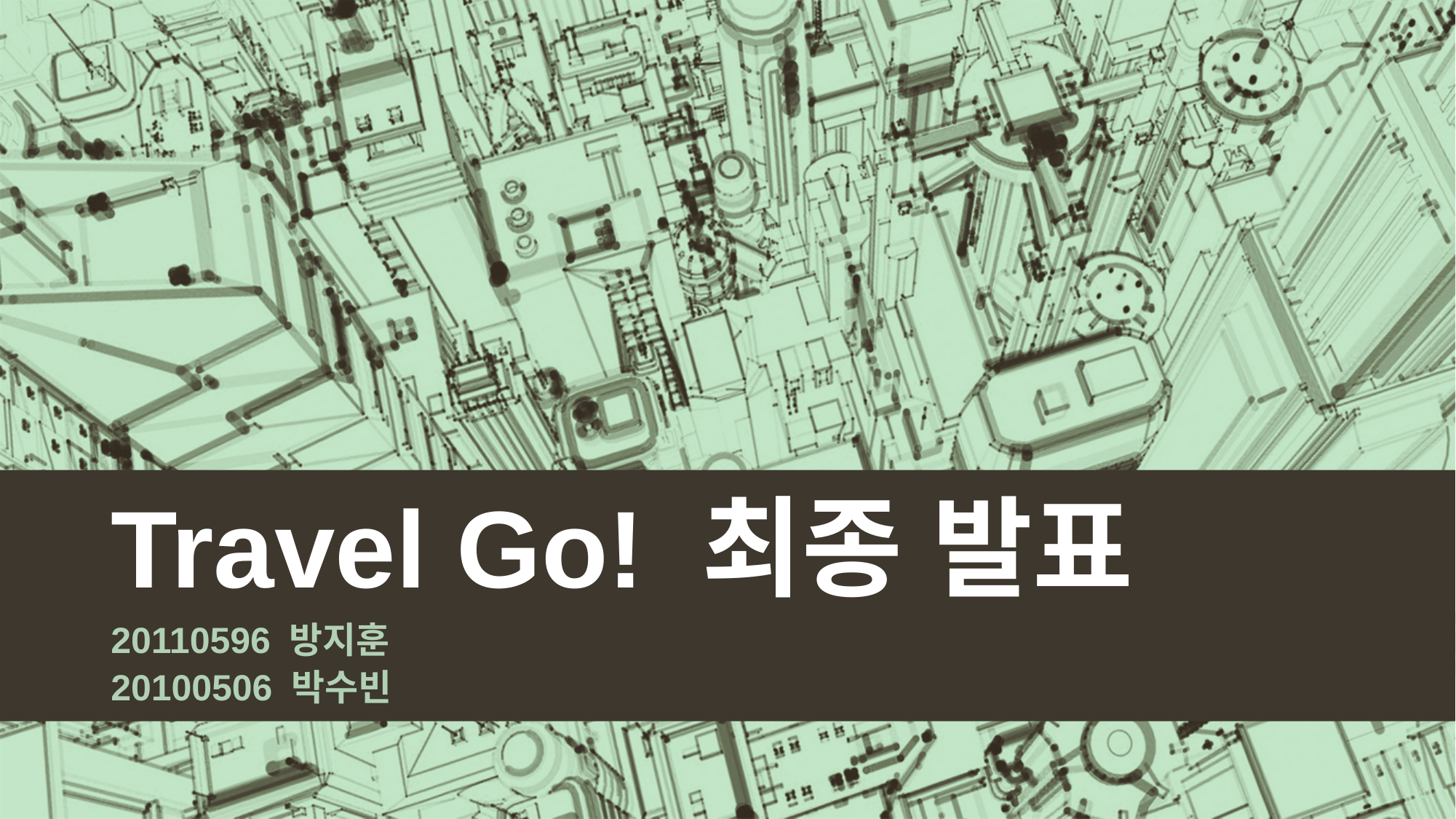

# Travel Go! 최종 발표
20110596 방지훈

20100506 박수빈